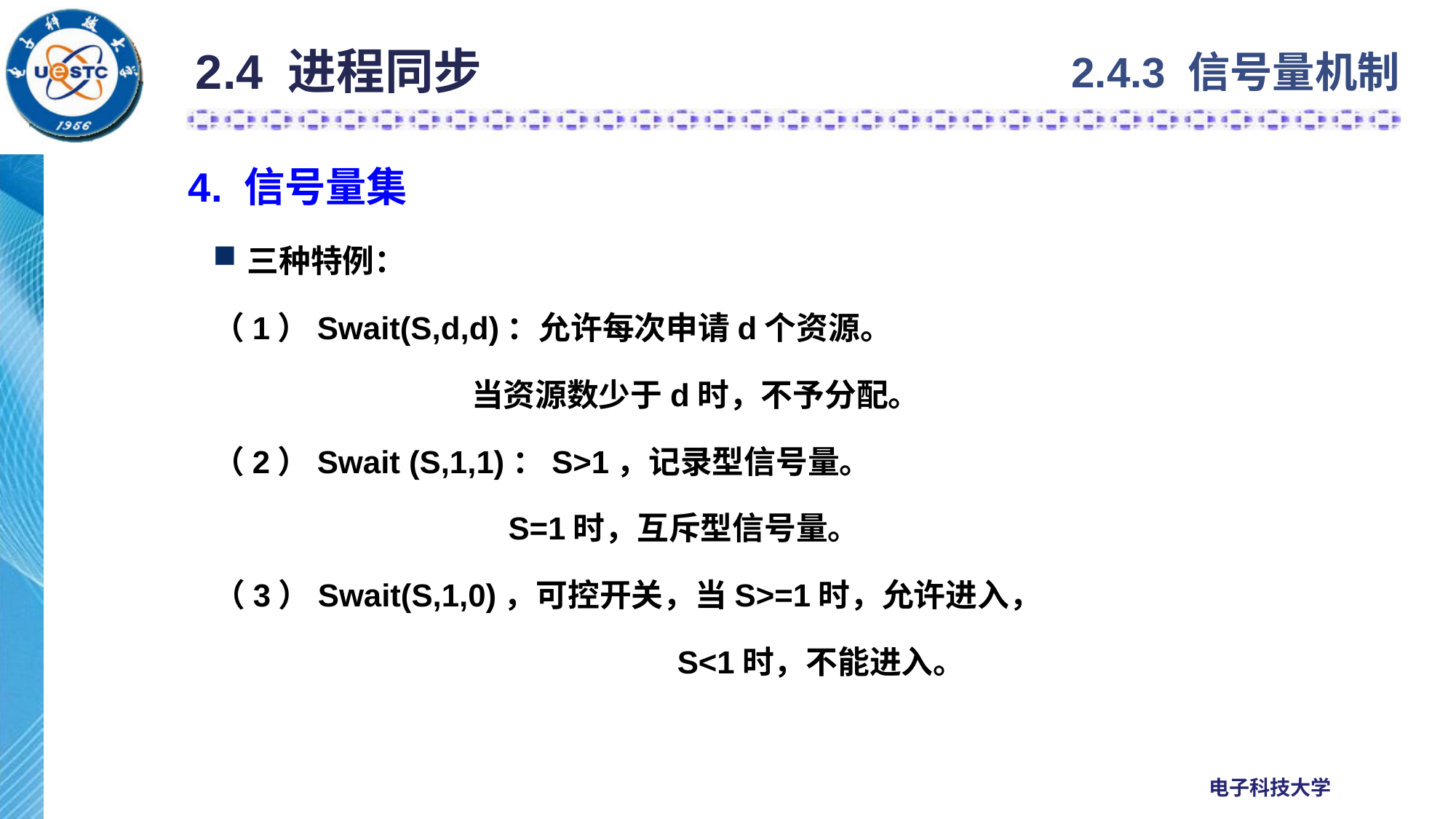

2.4 进程同步
2.4.3 信号量机制
4. 信号量集
三种特例：
（1）Swait(S,d,d)：允许每次申请d个资源。
                           当资源数少于d时，不予分配。
（2）Swait (S,1,1)：S>1，记录型信号量。
                           S=1时，互斥型信号量。
（3）Swait(S,1,0)，可控开关，当S>=1时，允许进入，
                                                    S<1时，不能进入。